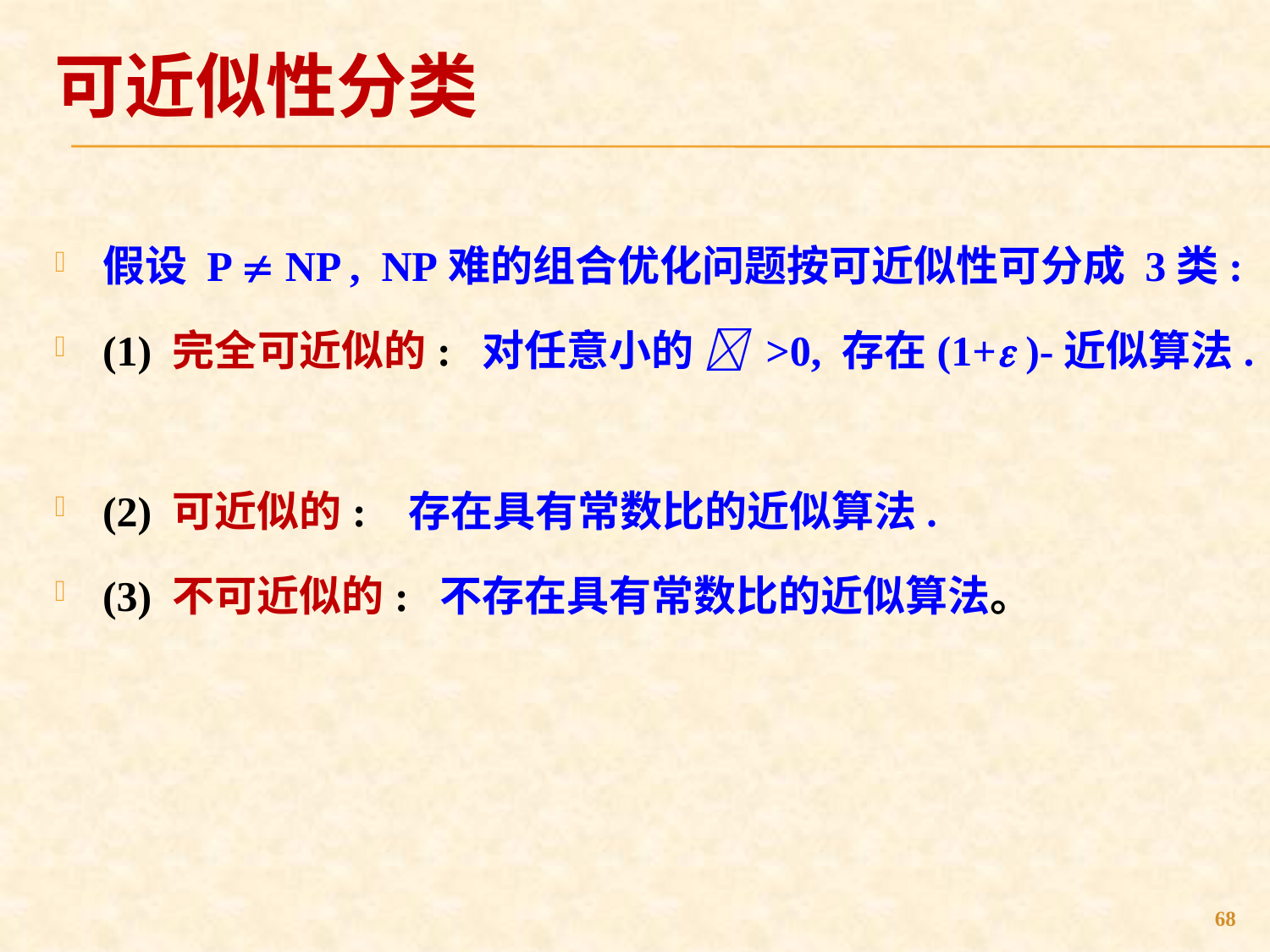

# 可近似性分类
假设 P ≠ NP ,  NP难的组合优化问题按可近似性可分成 3类:
(1) 完全可近似的:  对任意小的 ε >0, 存在(1+ε )-近似算法.
(2) 可近似的:   存在具有常数比的近似算法.
(3) 不可近似的:  不存在具有常数比的近似算法。
68